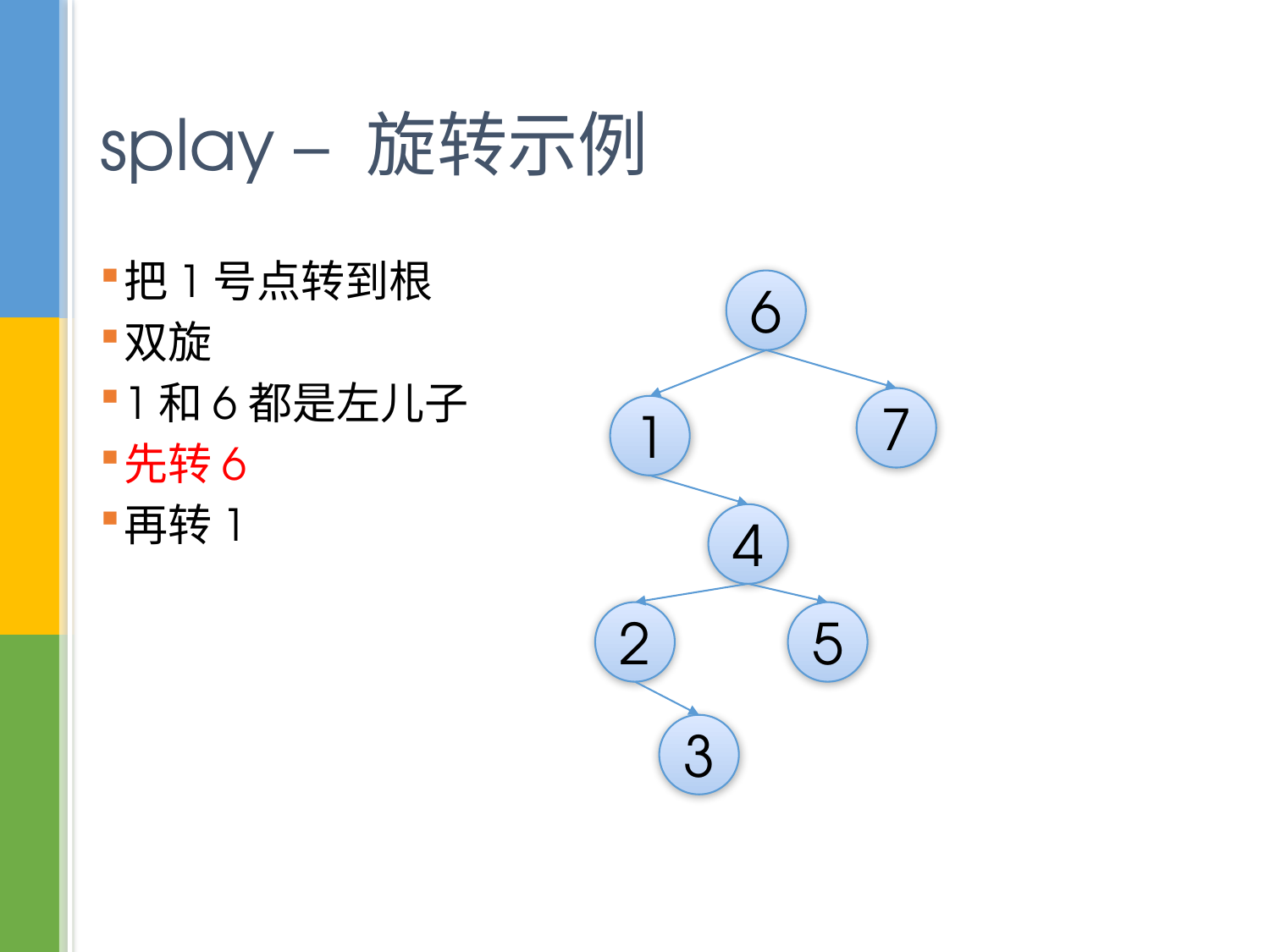

# splay – 旋转示例
把1号点转到根
双旋
1和6都是左儿子
先转6
再转1
6
7
1
4
2
5
3